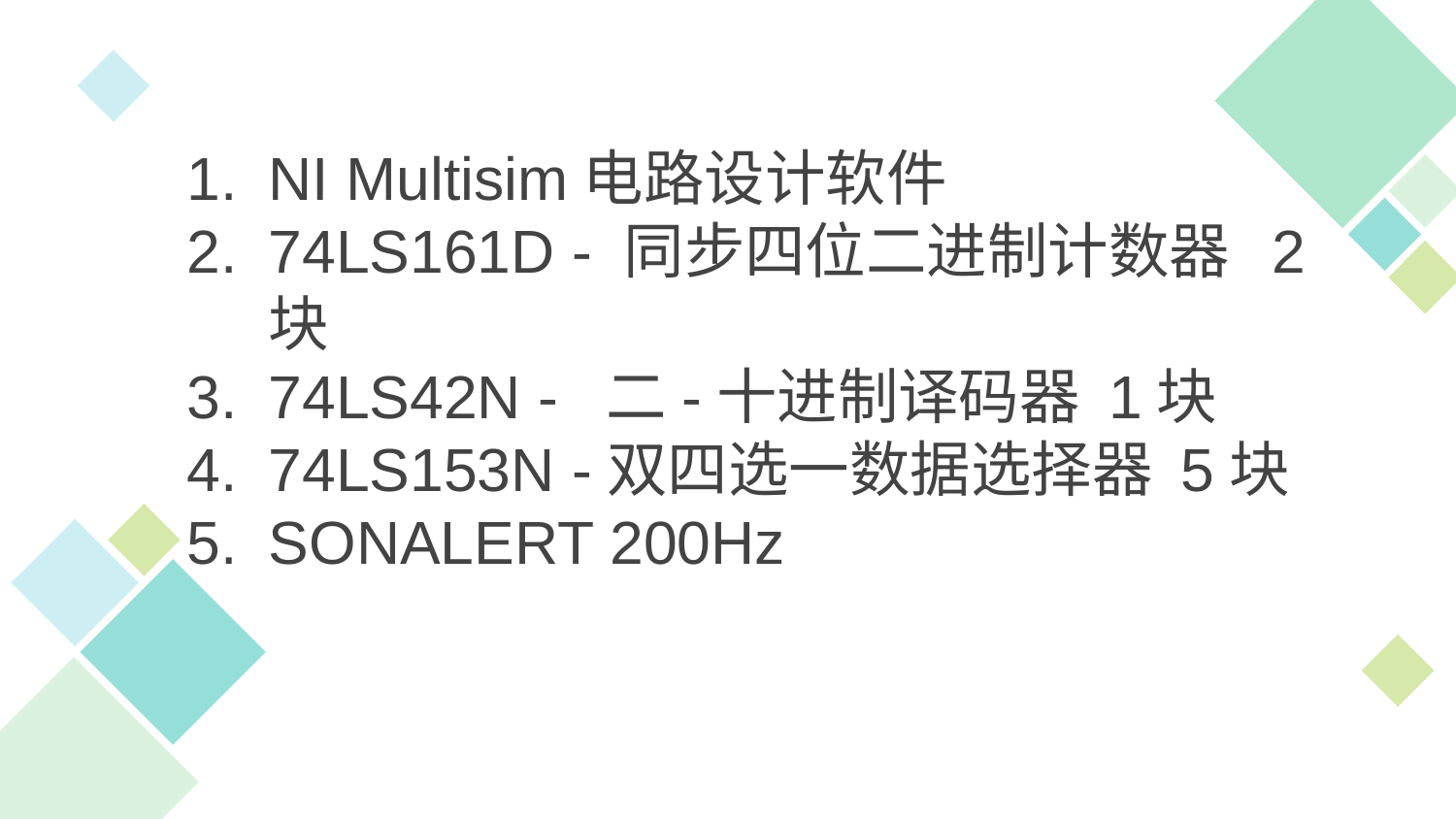

NI Multisim电路设计软件
74LS161D - 同步四位二进制计数器  2块
74LS42N -  二-十进制译码器 1块
74LS153N -双四选一数据选择器 5块
SONALERT 200Hz